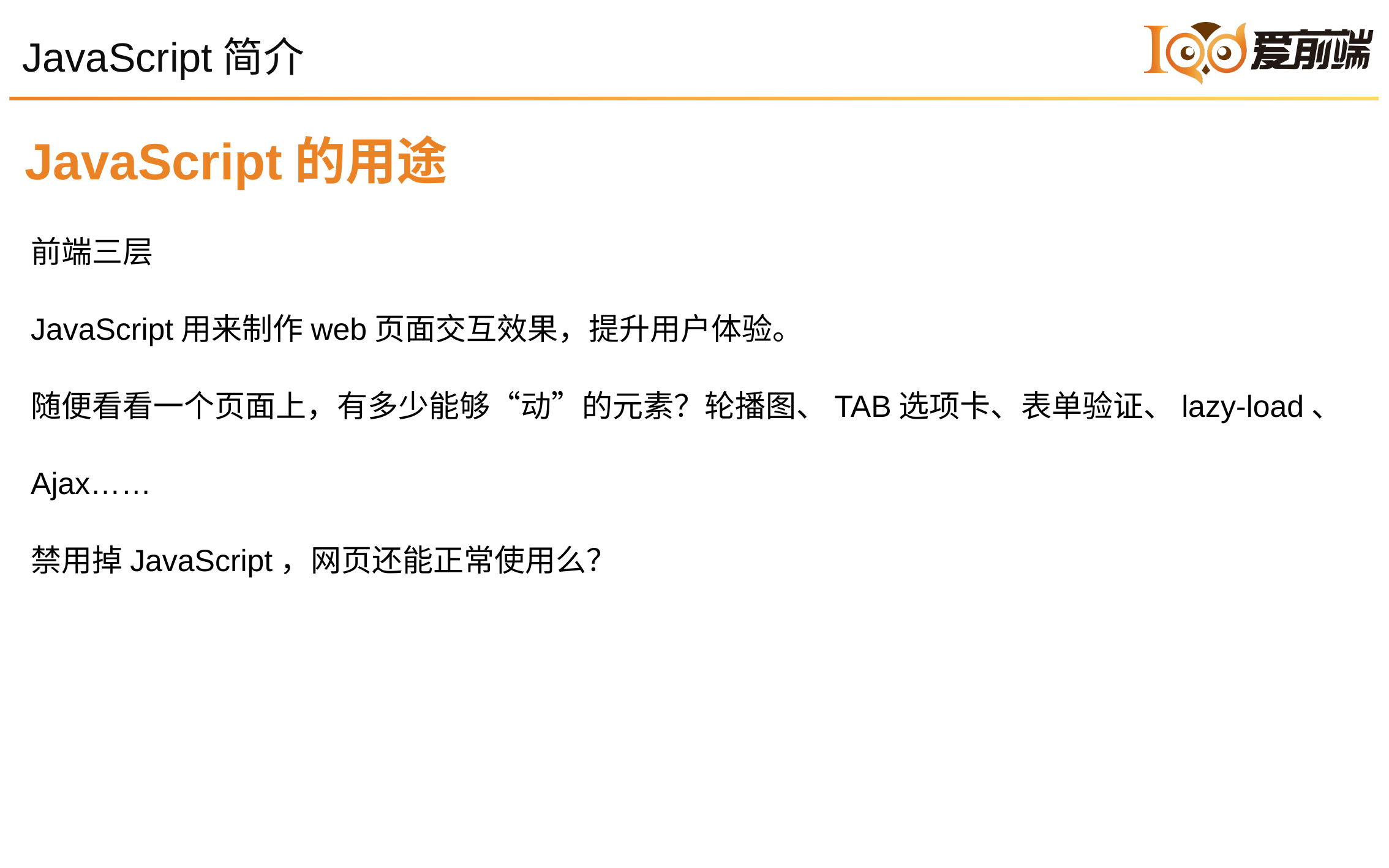

1
JavaScript简介

JavaScript的用途
前端三层
JavaScript用来制作web页面交互效果，提升用户体验。
随便看看一个页面上，有多少能够“动”的元素？轮播图、TAB选项卡、表单验证、lazy-load、Ajax……
禁用掉JavaScript，网页还能正常使用么？